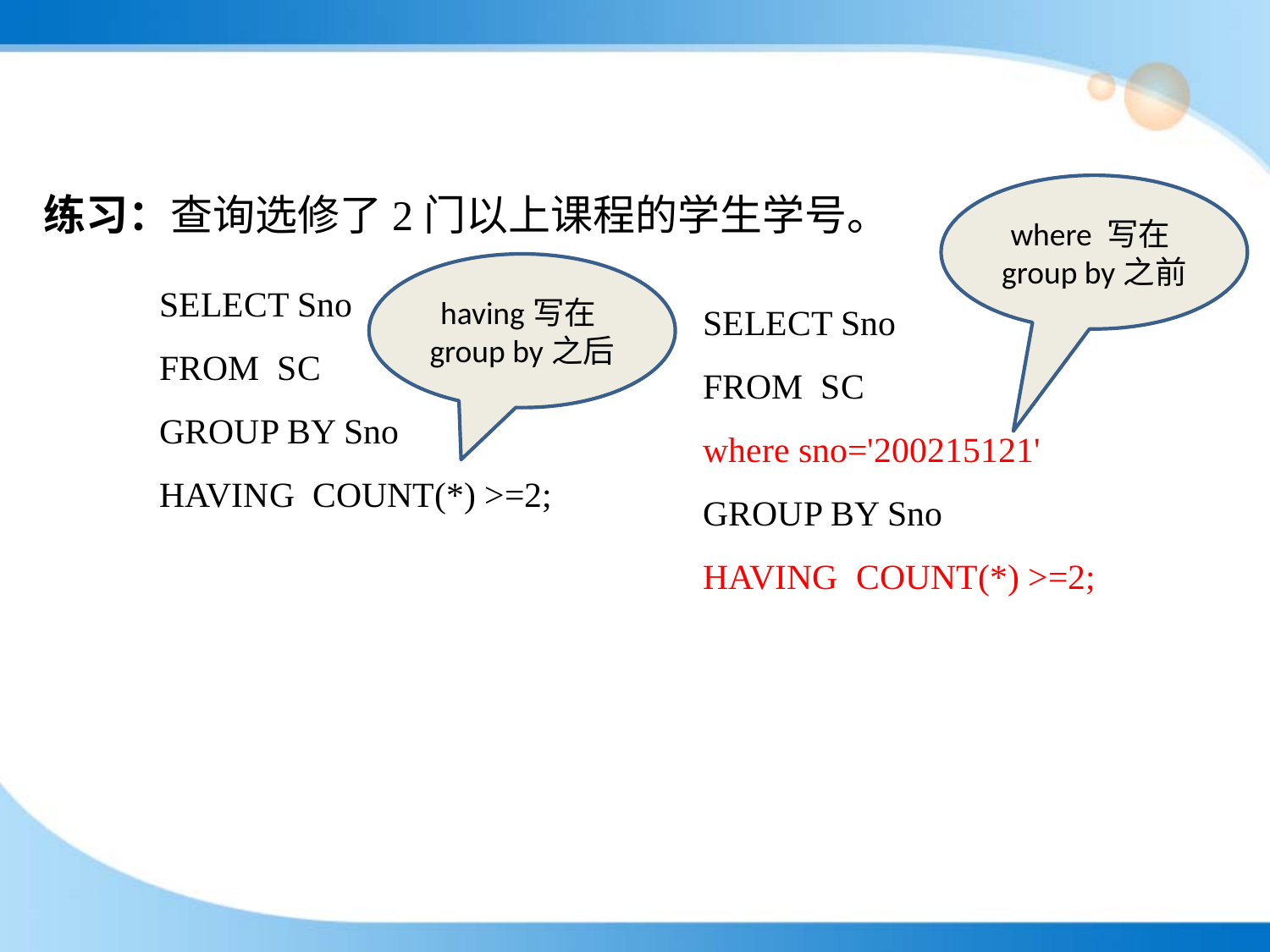

练习：查询选修了2门以上课程的学生学号。
where 写在group by之前
SELECT Sno
FROM  SC
GROUP BY Sno
HAVING  COUNT(*) >=2;
having写在group by之后
SELECT Sno
FROM  SC
where sno='200215121'
GROUP BY Sno
HAVING  COUNT(*) >=2;